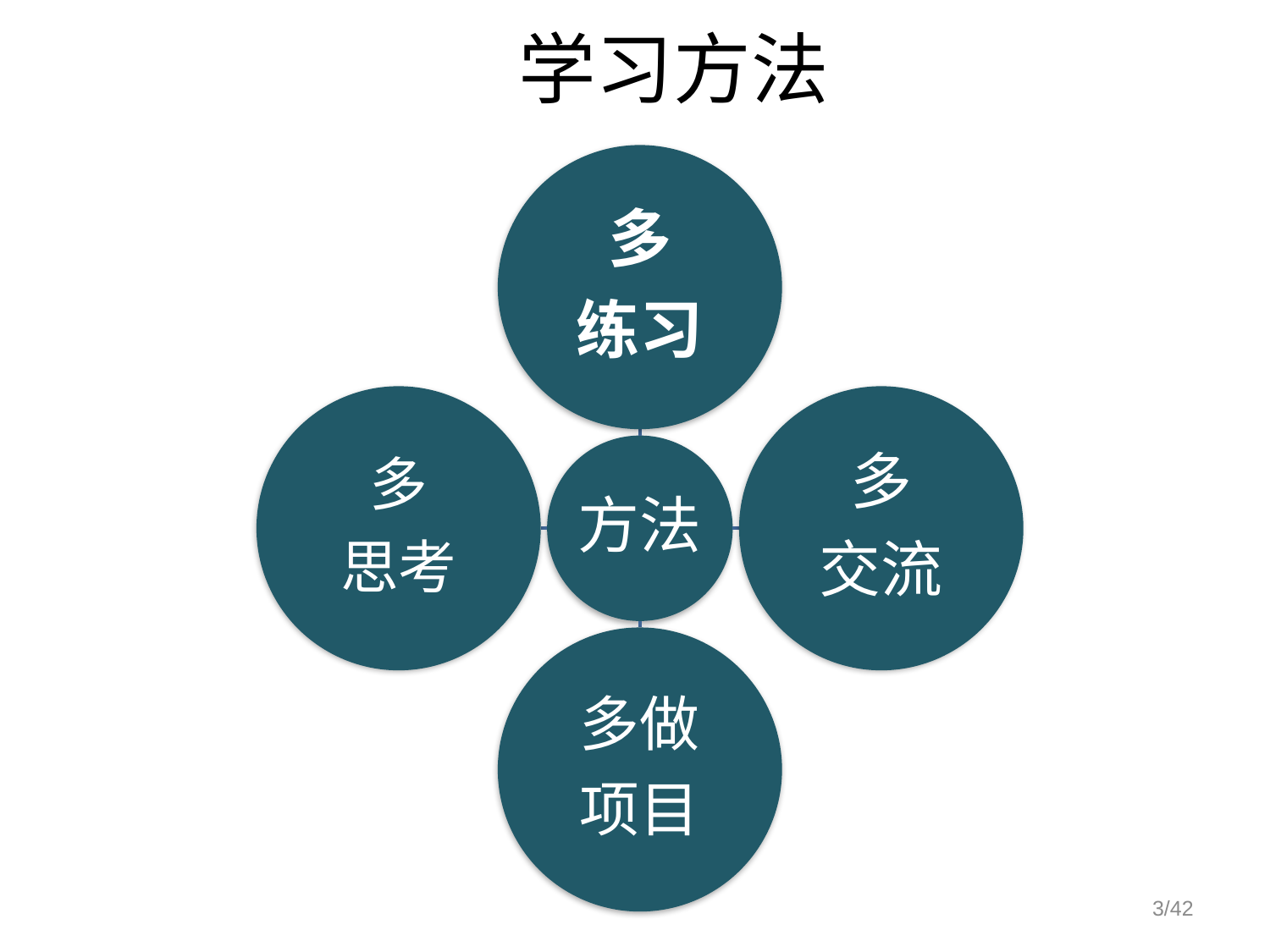

# 学习方法
方法

多
练习

多
交流

多做
项目

多
思考
3/42